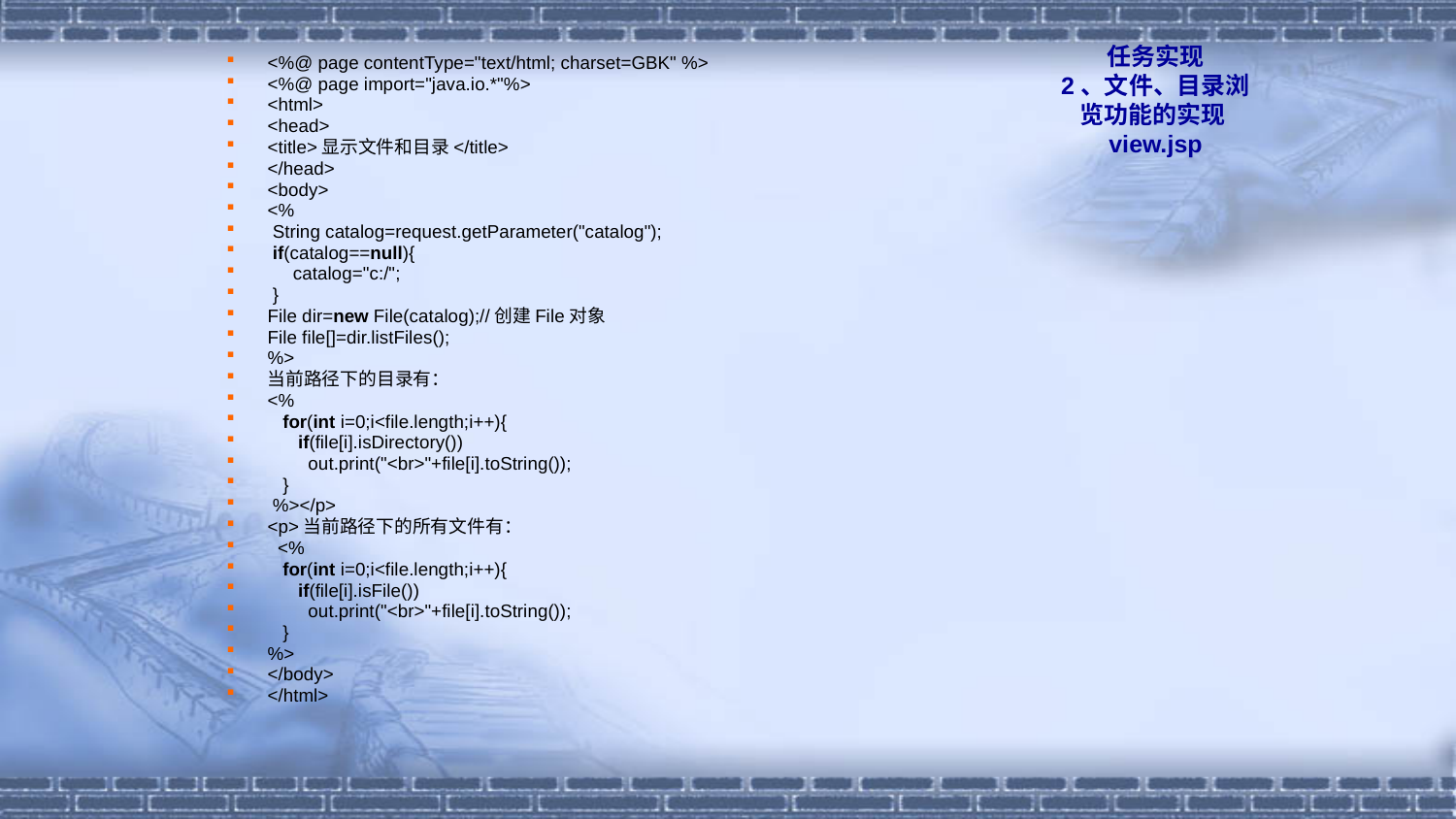

# 任务实现 2、文件、目录浏览功能的实现view.jsp
<%@ page contentType="text/html; charset=GBK" %>
<%@ page import="java.io.*"%>
<html>
<head>
<title>显示文件和目录</title>
</head>
<body>
<%
 String catalog=request.getParameter("catalog");
 if(catalog==null){
     catalog="c:/";
 }
File dir=new File(catalog);//创建File对象
File file[]=dir.listFiles();
%>
当前路径下的目录有：
<%
   for(int i=0;i<file.length;i++){
      if(file[i].isDirectory())
        out.print("<br>"+file[i].toString());
   }
 %></p>
<p>当前路径下的所有文件有：
  <%
   for(int i=0;i<file.length;i++){
      if(file[i].isFile())
        out.print("<br>"+file[i].toString());
   }
%>
</body>
</html>